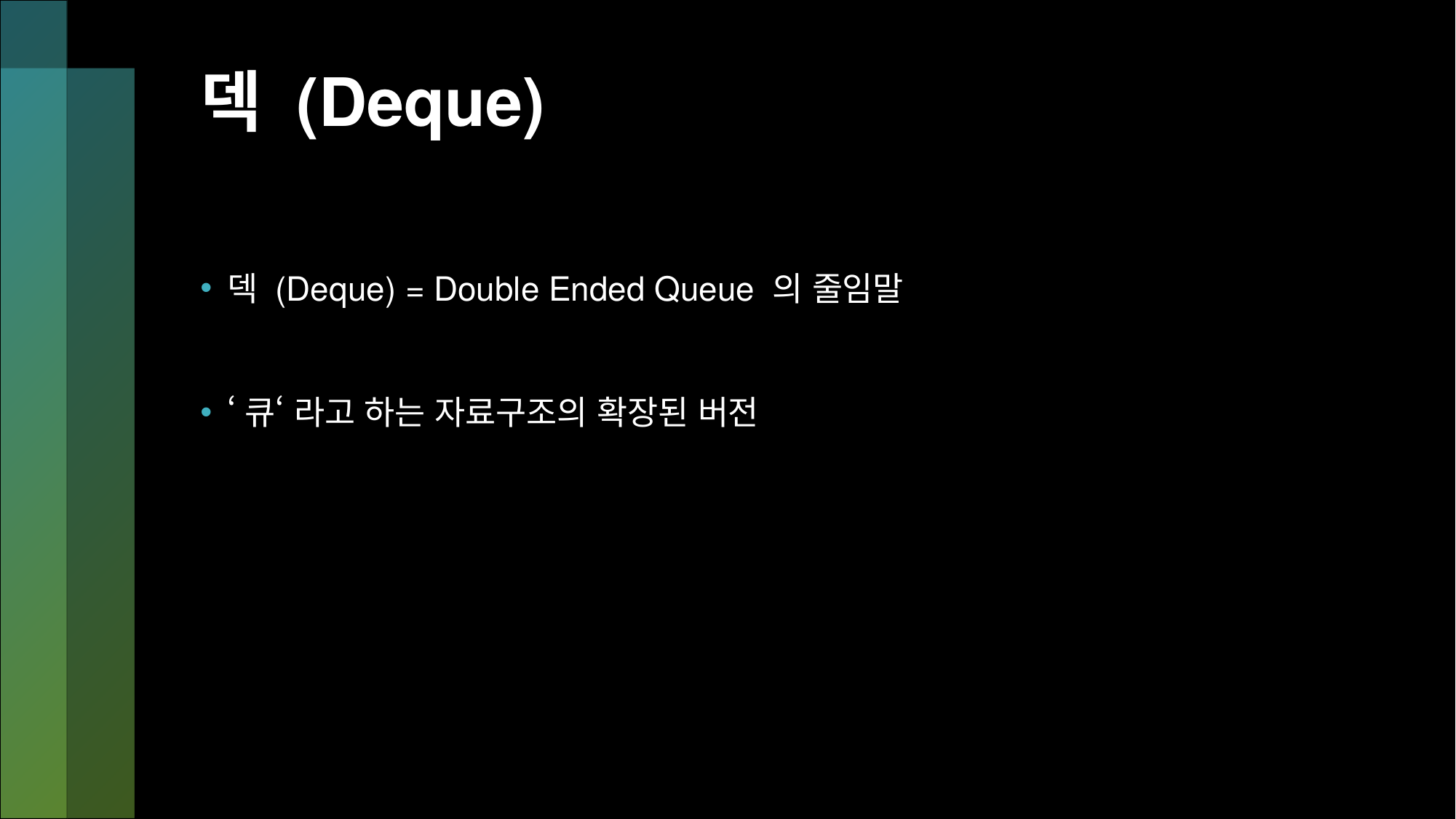

# 덱 (Deque)
덱 (Deque) = Double Ended Queue 의 줄임말

‘큐‘ 라고 하는 자료구조의 확장된 버전